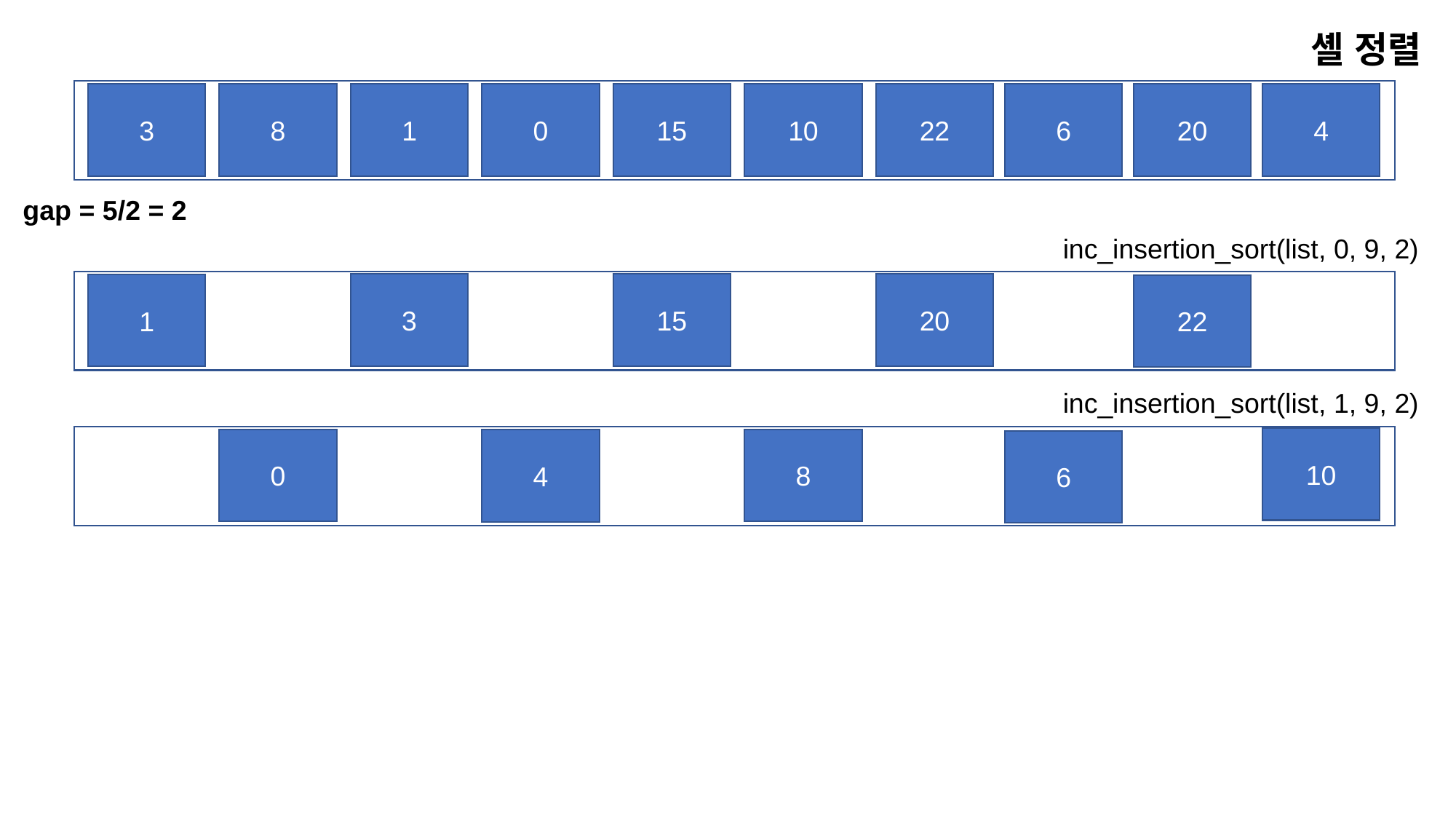

셸 정렬

8
1
0
15
10
22
6
20
4
3
gap = 5/2 = 2
inc_insertion_sort(list, 0, 9, 2)

20
3
15
1
22
inc_insertion_sort(list, 1, 9, 2)

10
8
0
4
6